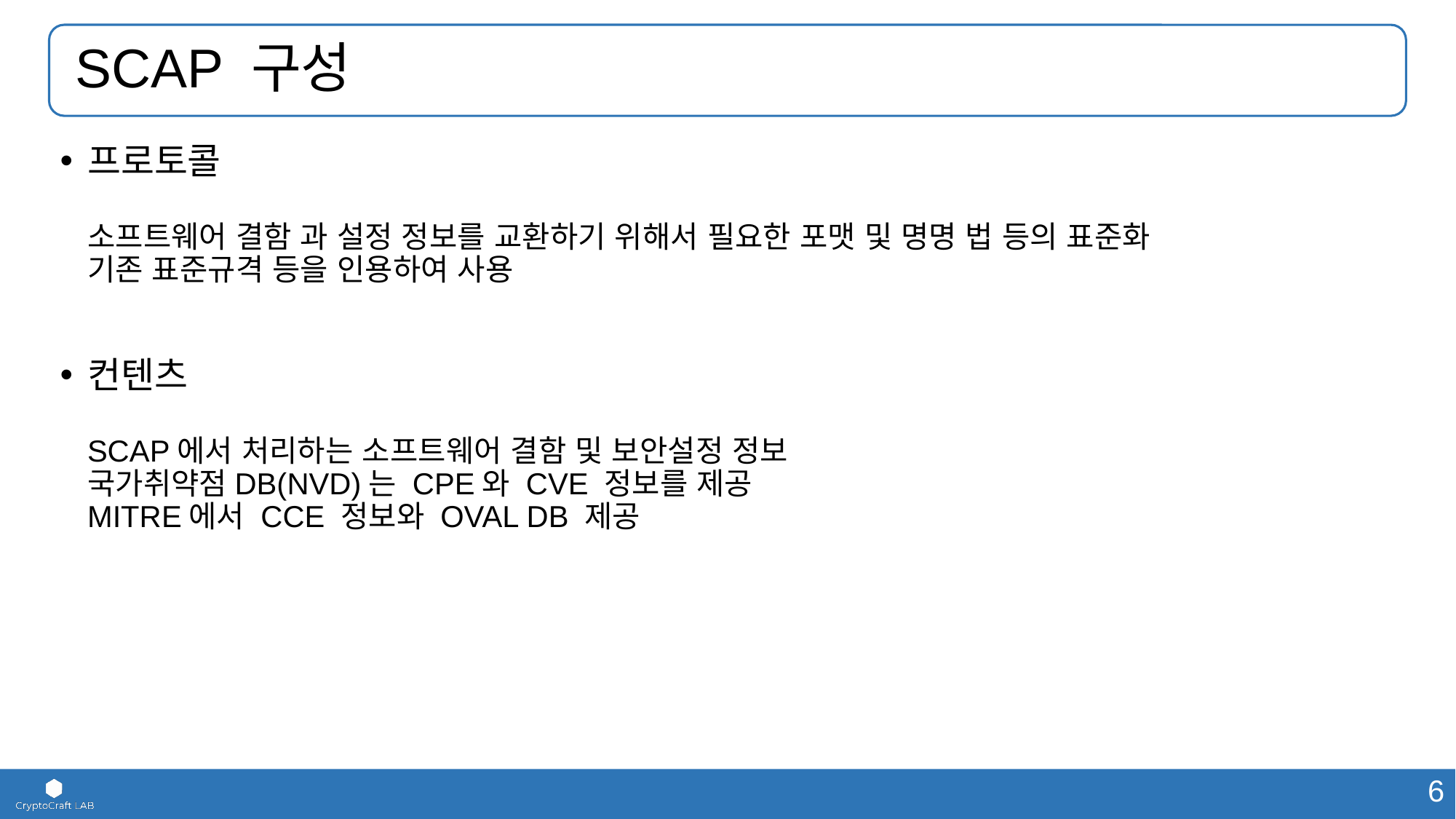

# SCAP 구성
프로토콜
소프트웨어 결함 과 설정 정보를 교환하기 위해서 필요한 포맷 및 명명 법 등의 표준화
기존 표준규격 등을 인용하여 사용

컨텐츠
SCAP에서 처리하는 소프트웨어 결함 및 보안설정 정보
국가취약점DB(NVD)는 CPE와 CVE 정보를 제공
MITRE에서 CCE 정보와 OVAL DB 제공